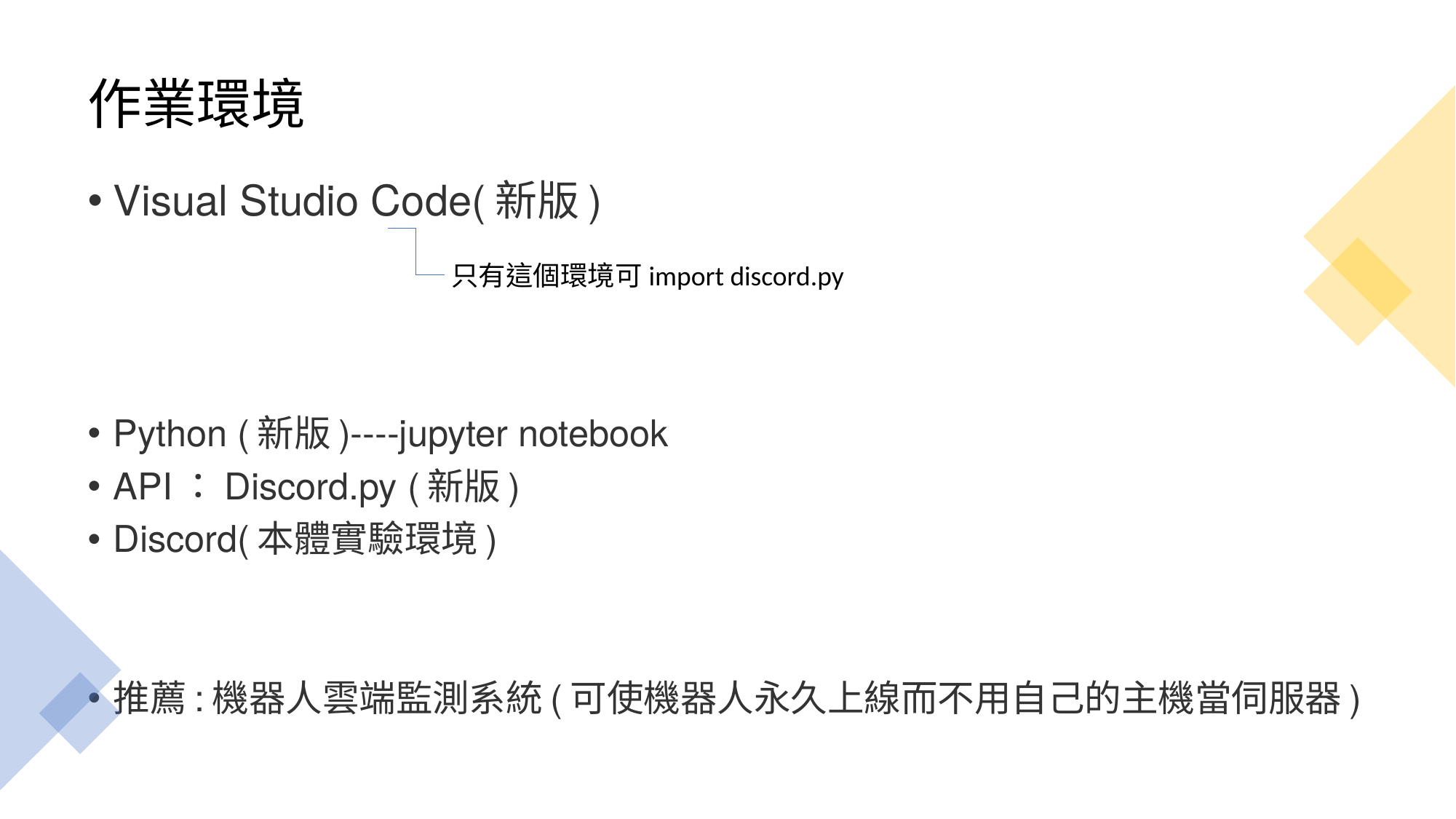

# 作業環境

Visual Studio Code(新版)

Python (新版)----jupyter notebook
API：Discord.py (新版)
Discord(本體實驗環境)

推薦:機器人雲端監測系統(可使機器人永久上線而不用自己的主機當伺服器)

只有這個環境可import discord.py